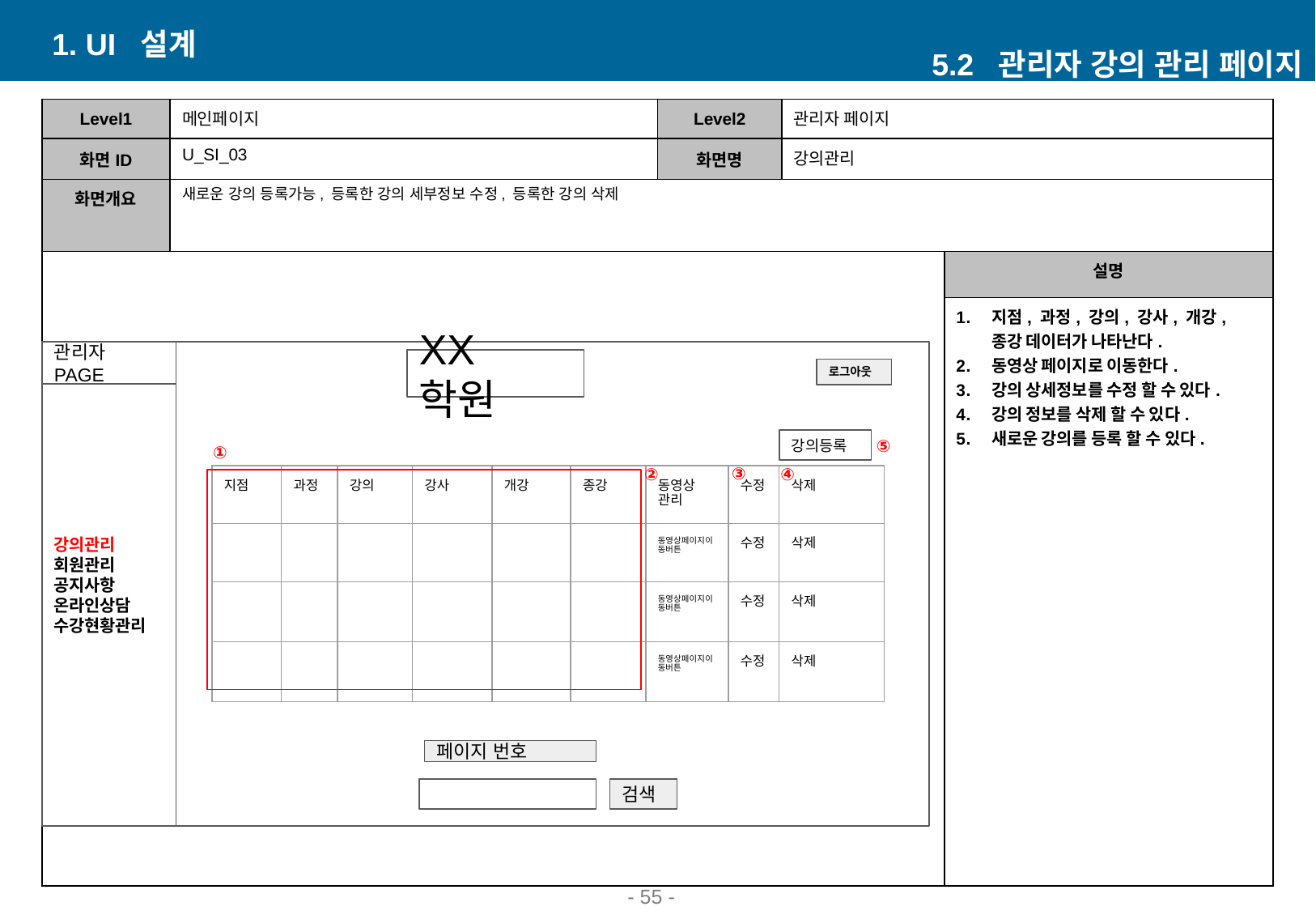

1. UI  설계
5.2  관리자 강의 관리 페이지
| Level1 | 메인페이지 | Level2 | 관리자 페이지 |  |
| --- | --- | --- | --- | --- |
| 화면ID | U\_SI\_03 | 화면명 | 강의관리 |  |
| 화면개요 | 새로운 강의 등록가능, 등록한 강의 세부정보 수정, 등록한 강의 삭제 |  |  |  |
|  |  |  |  | 설명 |
|  |  |  |  | 지점, 과정, 강의, 강사, 개강, 종강 데이터가 나타난다. 동영상 페이지로 이동한다. 강의 상세정보를 수정 할 수 있다. 강의 정보를 삭제 할 수 있다. 새로운 강의를 등록 할 수 있다. |

강의관리
회원관리
공지사항
온라인상담
수강현황관리

관리자 PAGE
XX 학원
로그아웃
⑤
강의등록
①
③
④
②
| 지점 | 과정 | 강의 | 강사 | 개강 | 종강 | 동영상 관리 | 수정 | 삭제 |
| --- | --- | --- | --- | --- | --- | --- | --- | --- |
|  |  |  |  |  |  | 동영상페이지이동버튼 | 수정 | 삭제 |
|  |  |  |  |  |  | 동영상페이지이동버튼 | 수정 | 삭제 |
|  |  |  |  |  |  | 동영상페이지이동버튼 | 수정 | 삭제 |

페이지 번호

검색
- 55 -